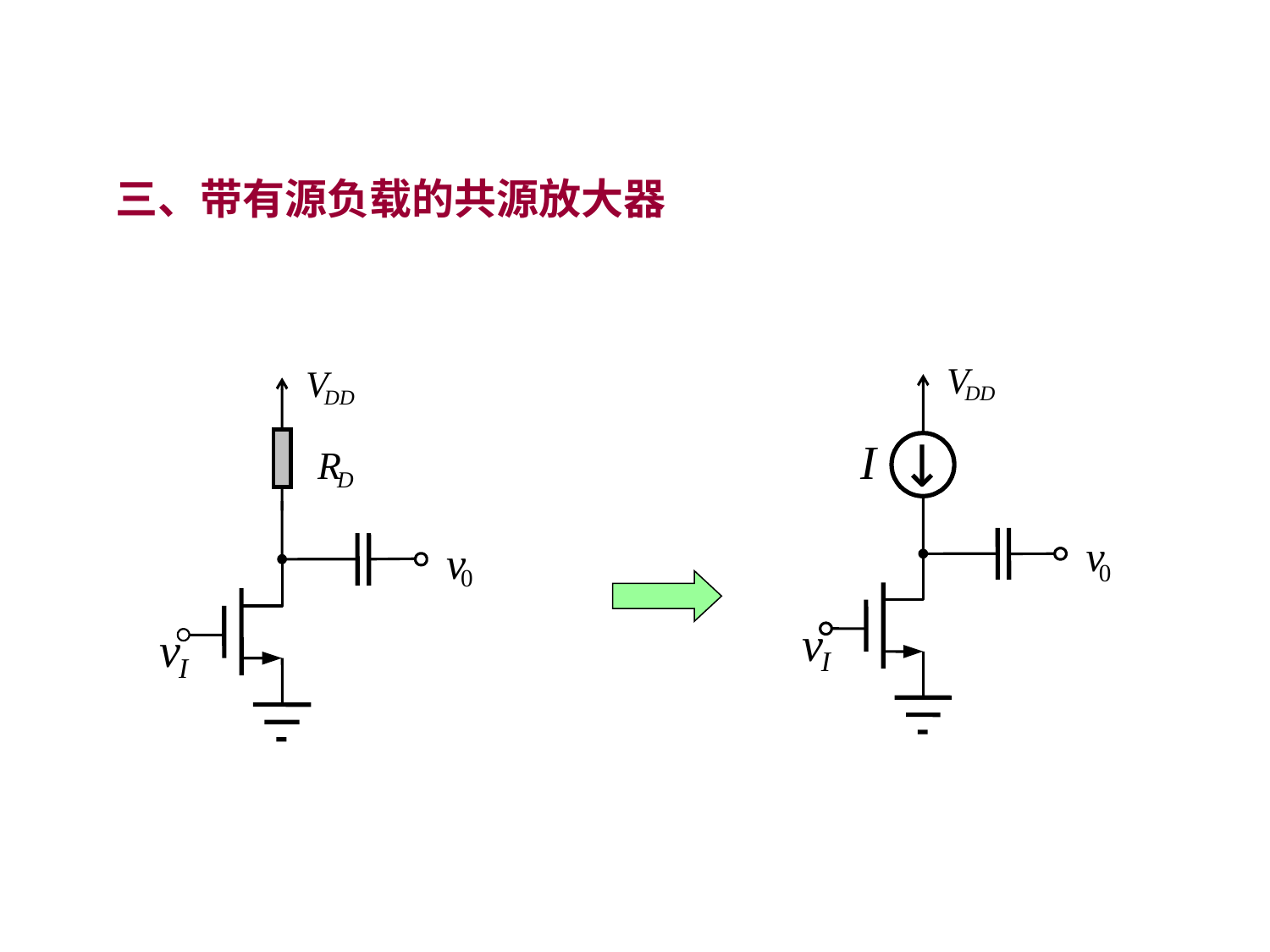

三、带有源负载的共源放大器

V

DD
I

v

0

v

I

V

DD

R
D

v

0

v

I